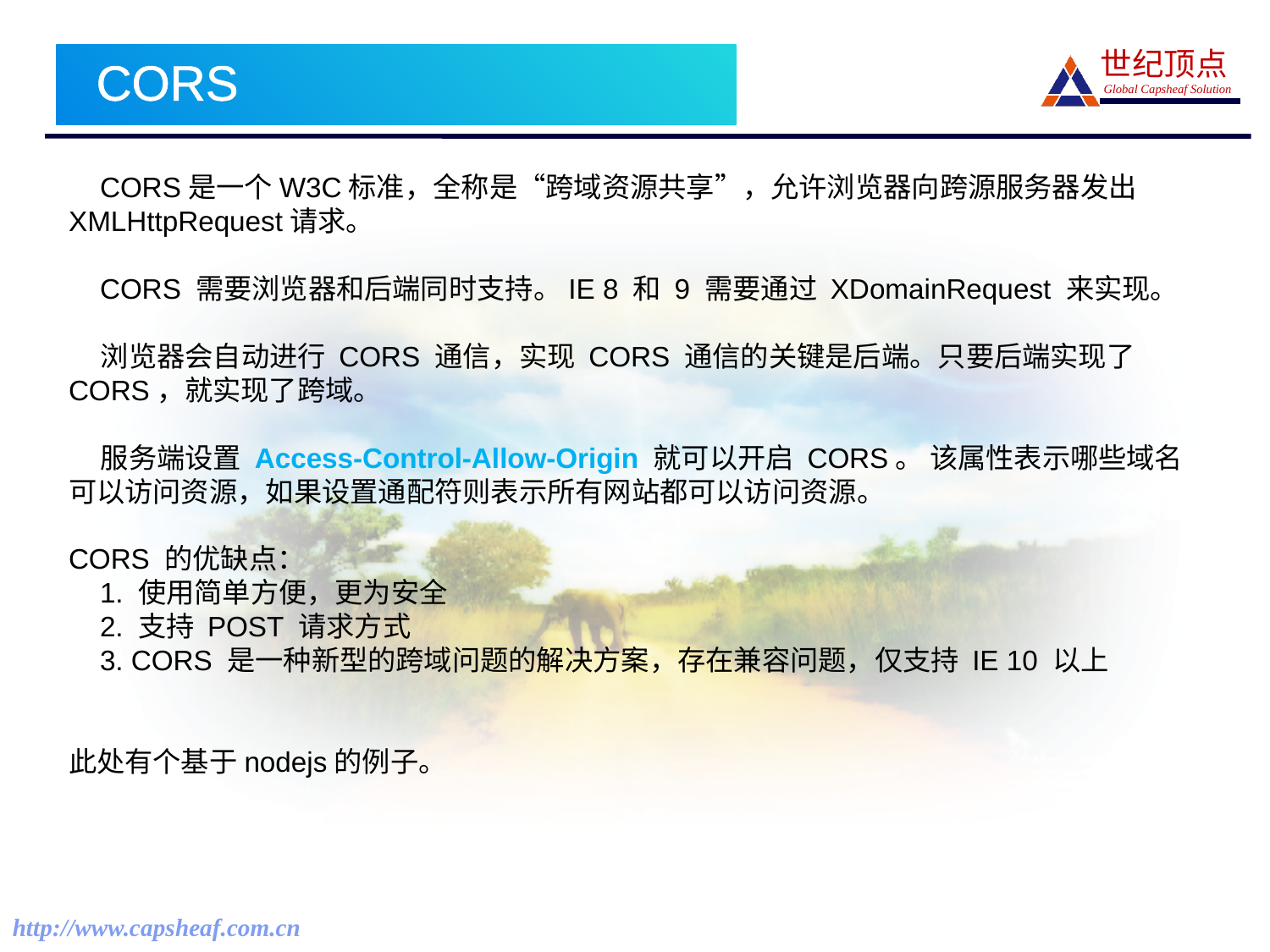

CORS
    CORS是一个W3C标准，全称是“跨域资源共享”，允许浏览器向跨源服务器发出XMLHttpRequest请求。

    CORS 需要浏览器和后端同时支持。IE 8 和 9 需要通过 XDomainRequest 来实现。

    浏览器会自动进行 CORS 通信，实现 CORS 通信的关键是后端。只要后端实现了 CORS，就实现了跨域。

    服务端设置 Access-Control-Allow-Origin 就可以开启 CORS。 该属性表示哪些域名可以访问资源，如果设置通配符则表示所有网站都可以访问资源。

CORS 的优缺点：
    1. 使用简单方便，更为安全
    2. 支持 POST 请求方式
    3. CORS 是一种新型的跨域问题的解决方案，存在兼容问题，仅支持 IE 10 以上

此处有个基于nodejs的例子。